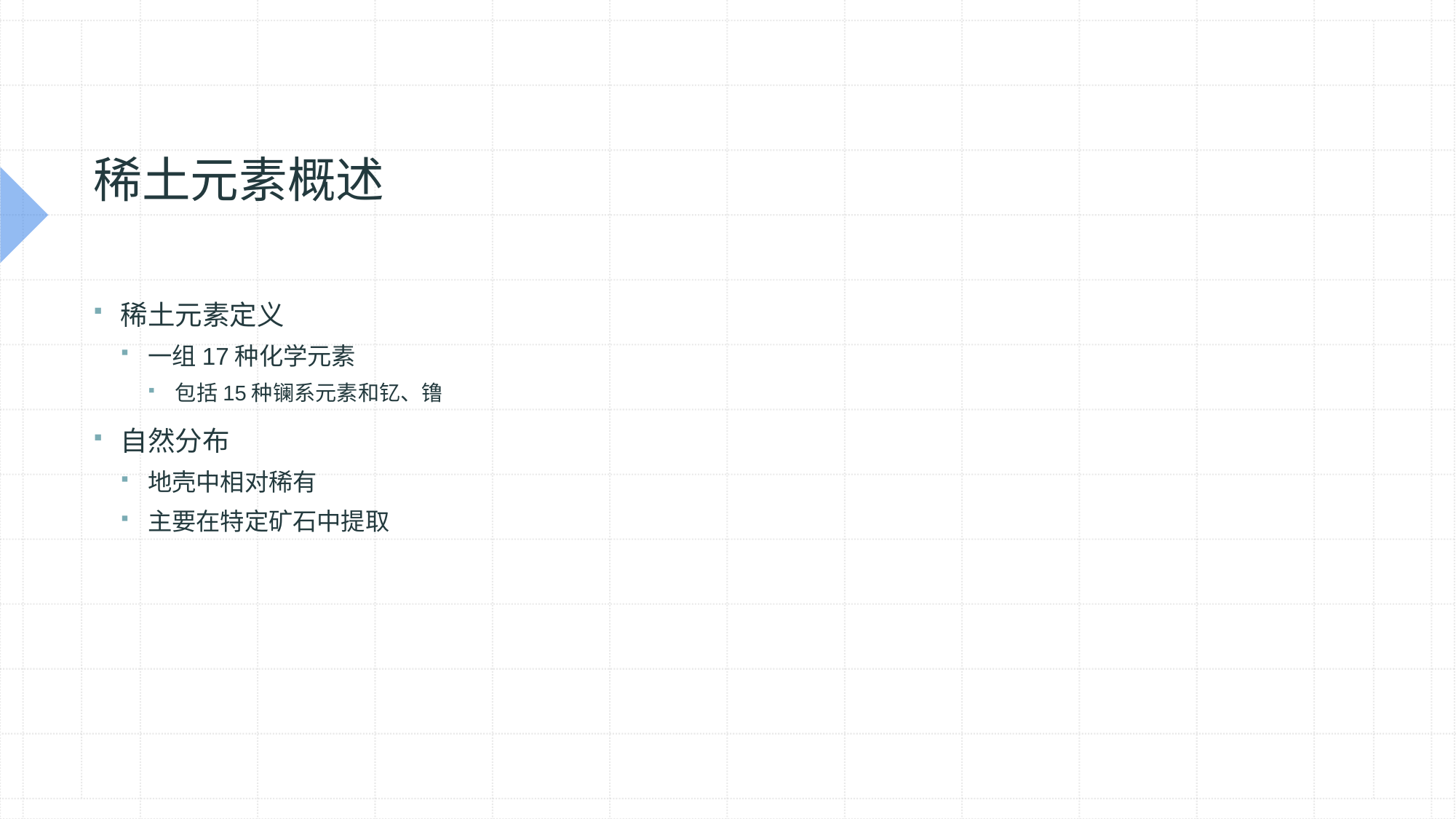

# 稀土元素概述

稀土元素定义
一组17种化学元素
包括15种镧系元素和钇、镥
自然分布
地壳中相对稀有
主要在特定矿石中提取